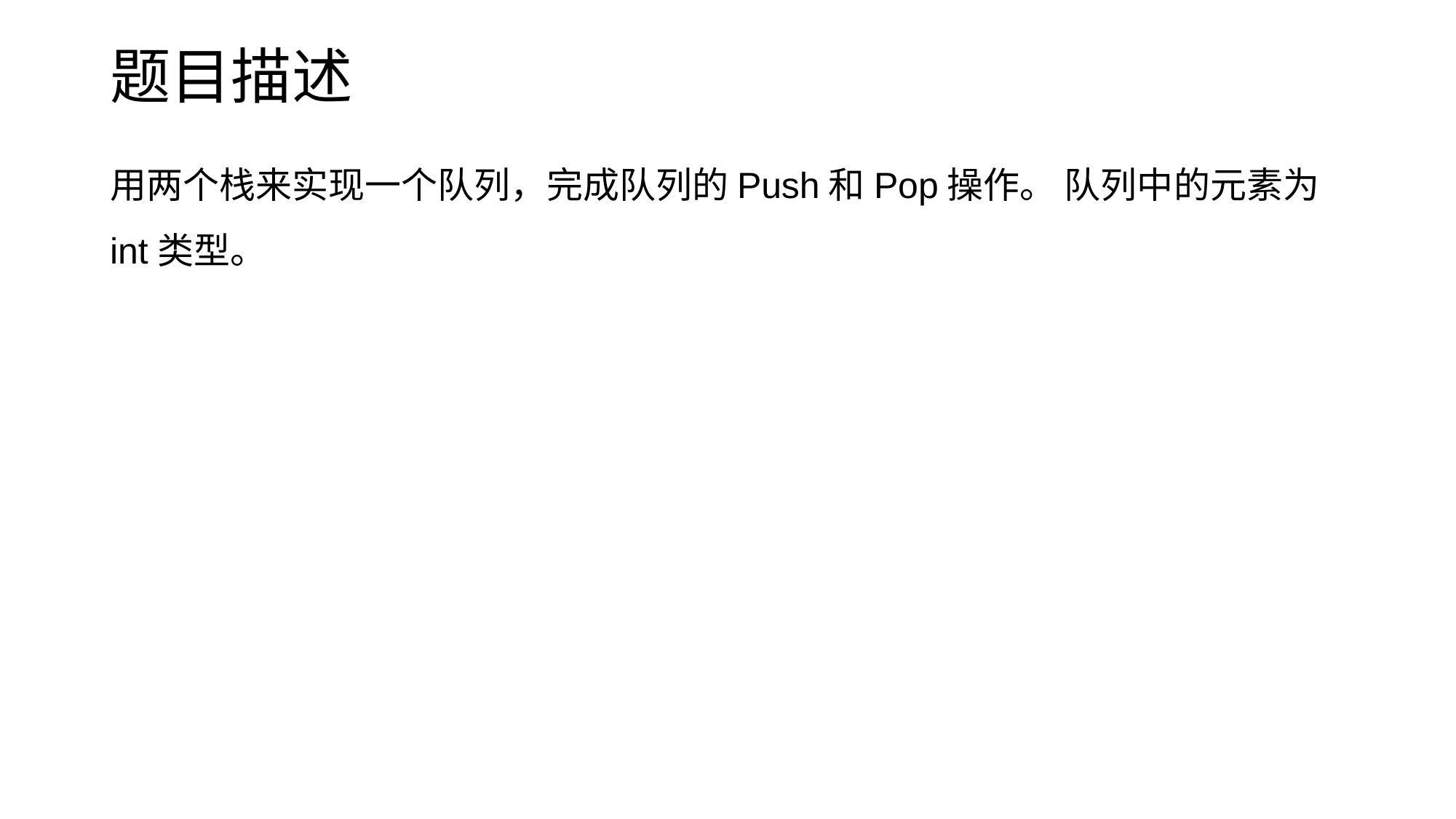

# 题目描述
用两个栈来实现一个队列，完成队列的Push和Pop操作。 队列中的元素为int类型。